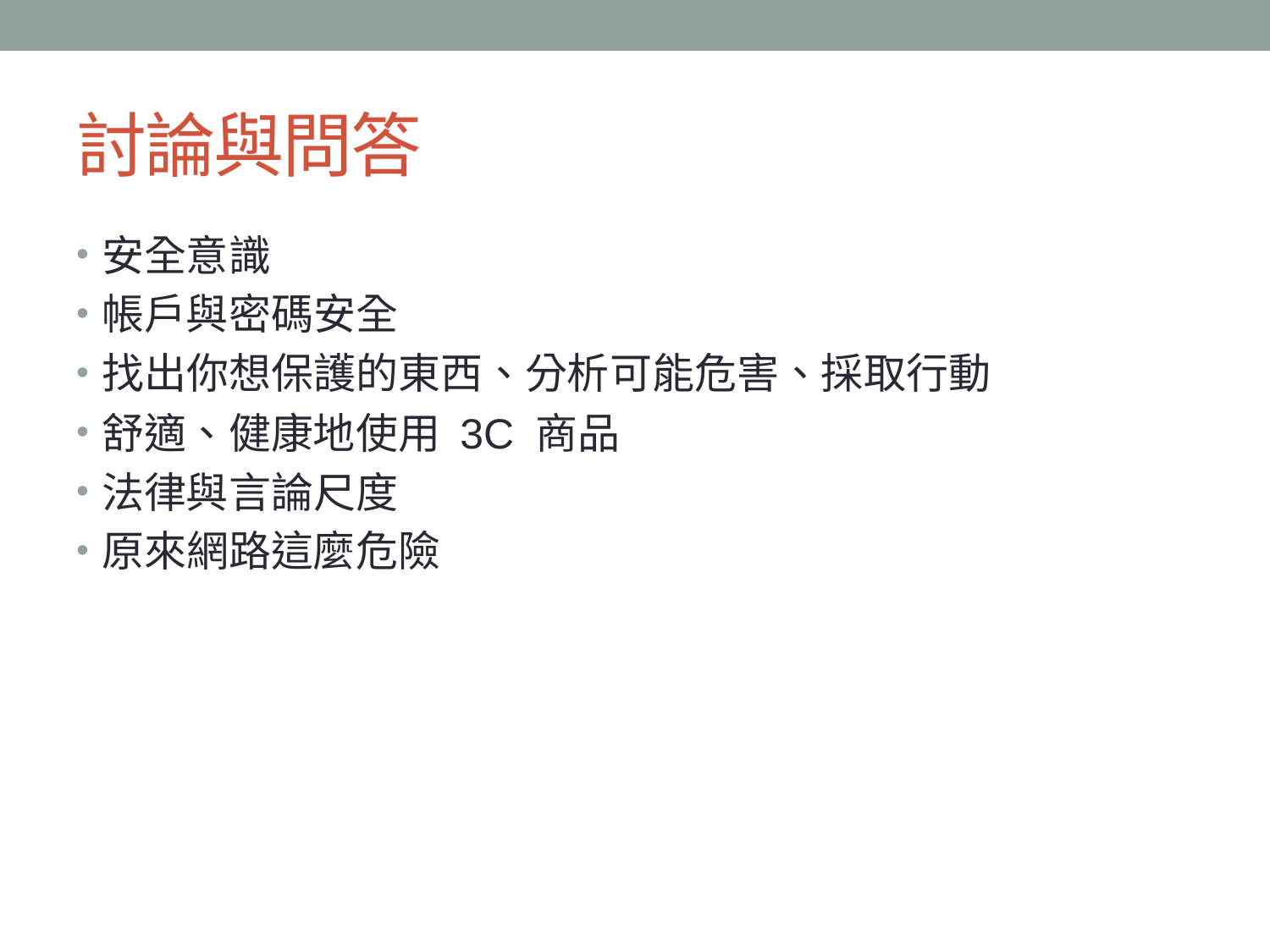

# 討論與問答
安全意識
帳戶與密碼安全
找出你想保護的東西、分析可能危害、採取行動
舒適、健康地使用 3C 商品
法律與言論尺度
原來網路這麼危險